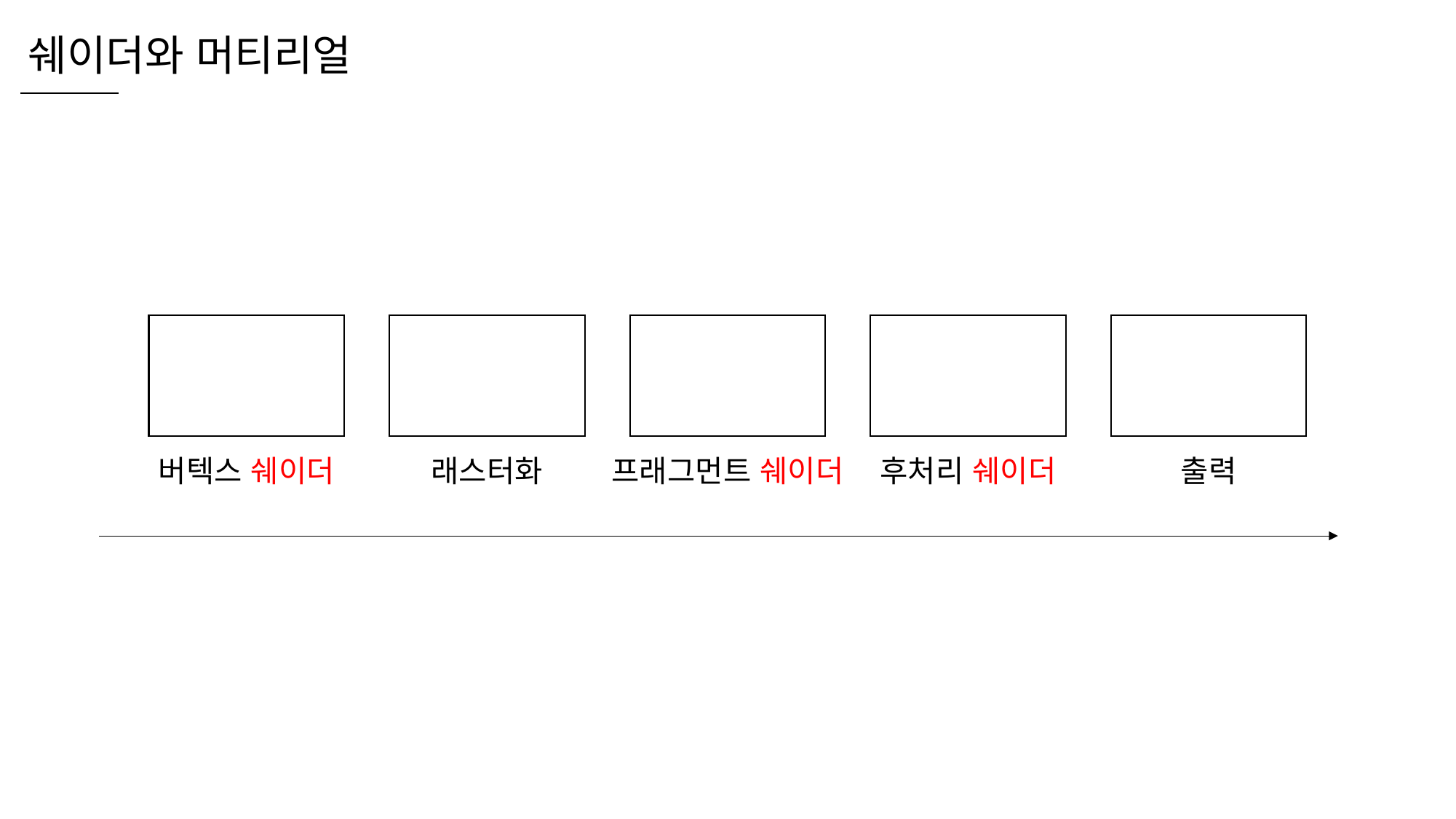

쉐이더와 머티리얼

버텍스 쉐이더
프래그먼트 쉐이더
후처리 쉐이더
출력
래스터화